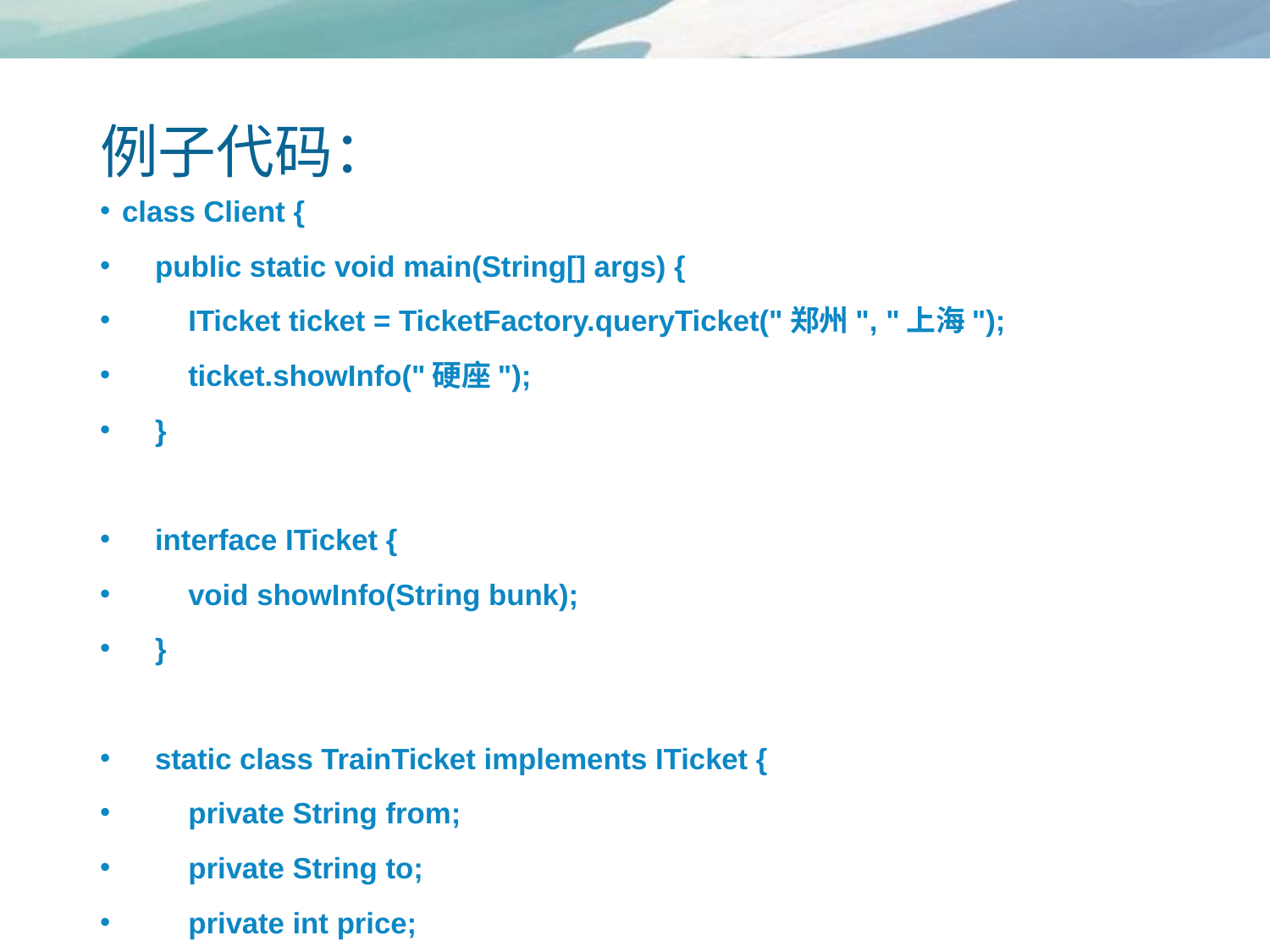

# 例子代码：
class Client {
    public static void main(String[] args) {
        ITicket ticket = TicketFactory.queryTicket("郑州", "上海");
        ticket.showInfo("硬座");
    }

    interface ITicket {
        void showInfo(String bunk);
    }

    static class TrainTicket implements ITicket {
        private String from;
        private String to;
        private int price;